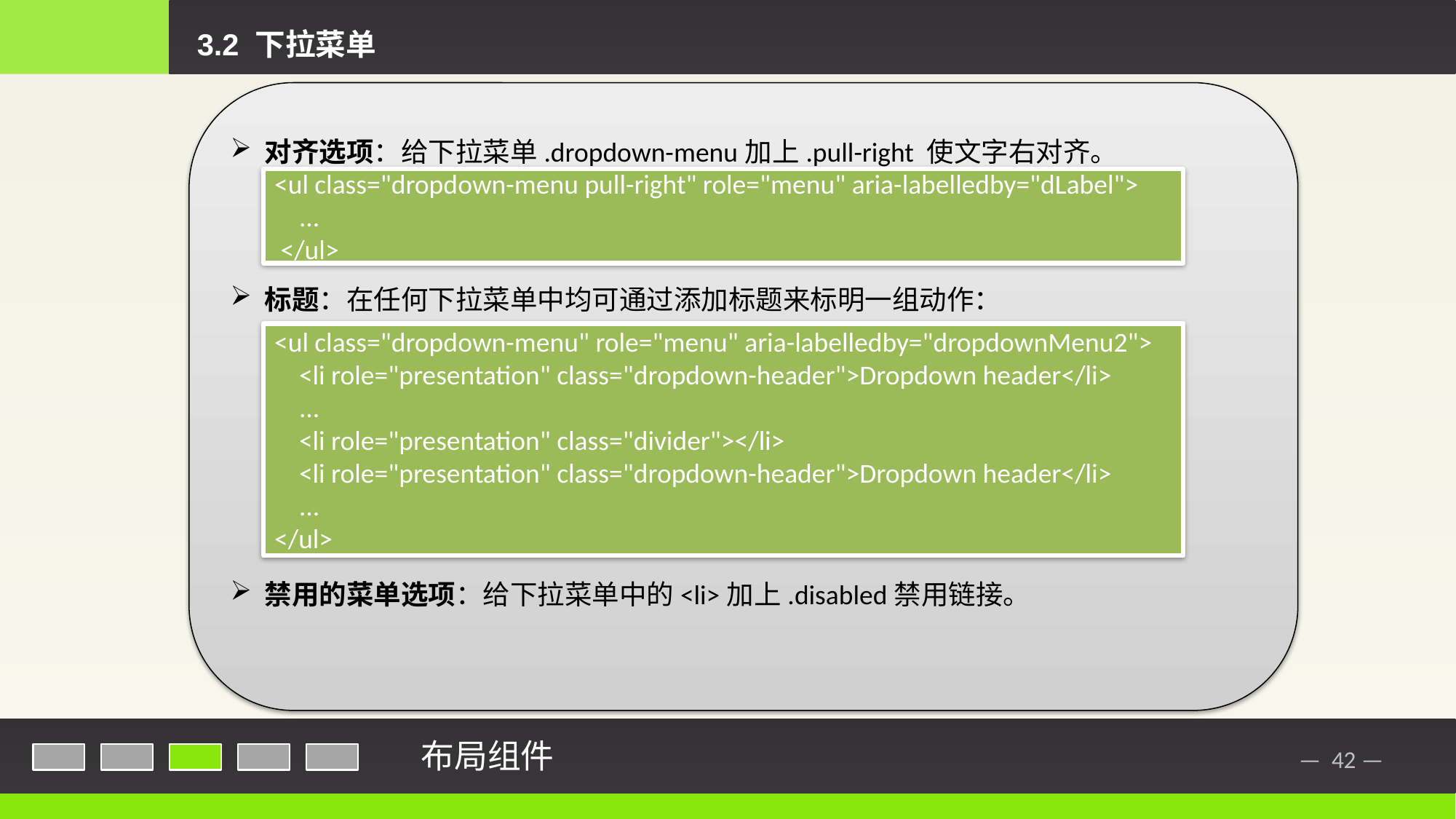

3.2 下拉菜单
对齐选项：给下拉菜单.dropdown-menu加上.pull-right 使文字右对齐。

标题：在任何下拉菜单中均可通过添加标题来标明一组动作：

禁用的菜单选项：给下拉菜单中的<li>加上.disabled禁用链接。

<ul class="dropdown-menu pull-right" role="menu" aria-labelledby="dLabel">
    ...
 </ul>
<ul class="dropdown-menu" role="menu" aria-labelledby="dropdownMenu2">
    <li role="presentation" class="dropdown-header">Dropdown header</li>
    ...
    <li role="presentation" class="divider"></li>
    <li role="presentation" class="dropdown-header">Dropdown header</li>
    ...
</ul>